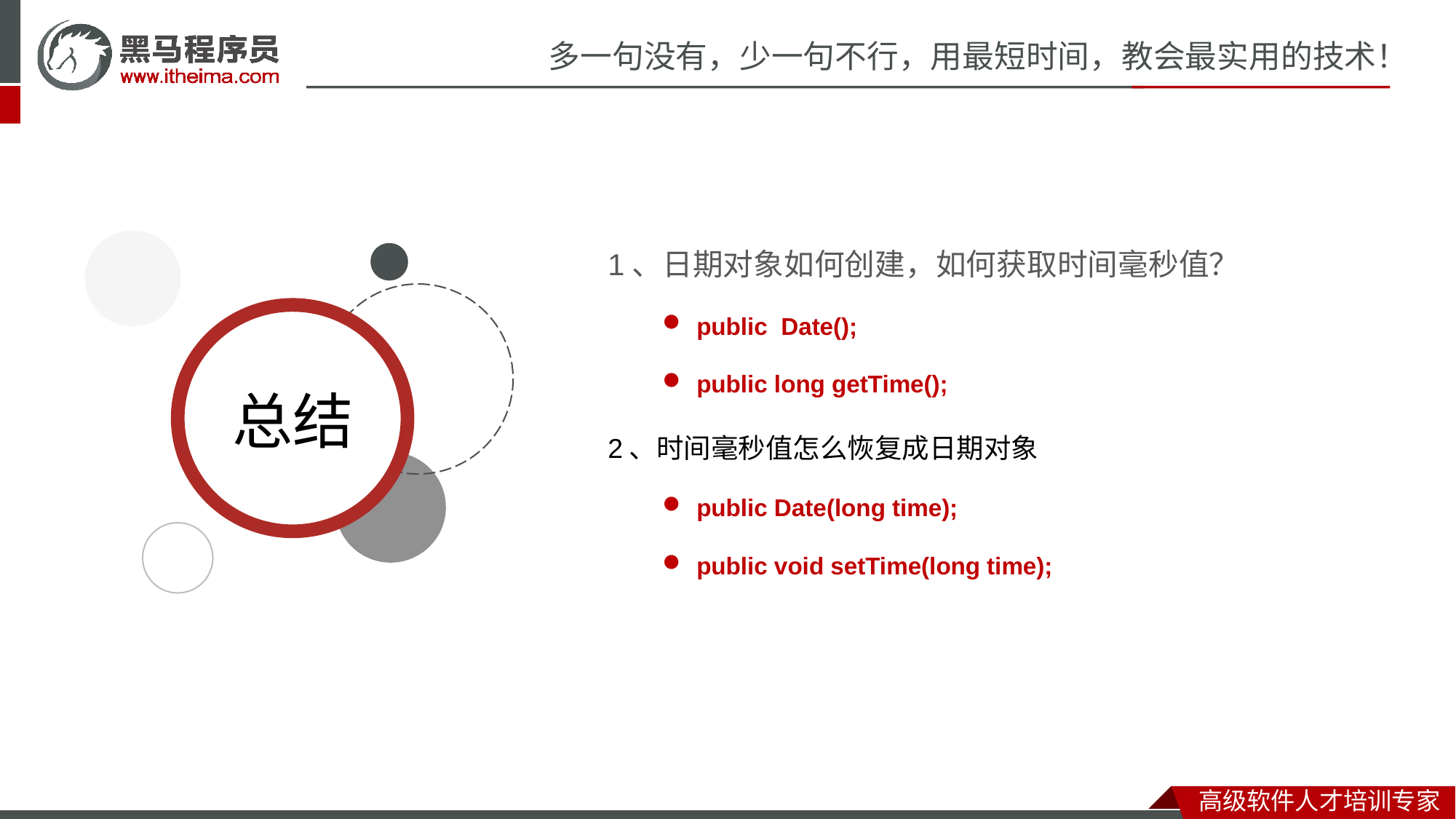

1、日期对象如何创建，如何获取时间毫秒值？
public  Date();
public long getTime();
2、时间毫秒值怎么恢复成日期对象
public Date(long time);
public void setTime(long time);